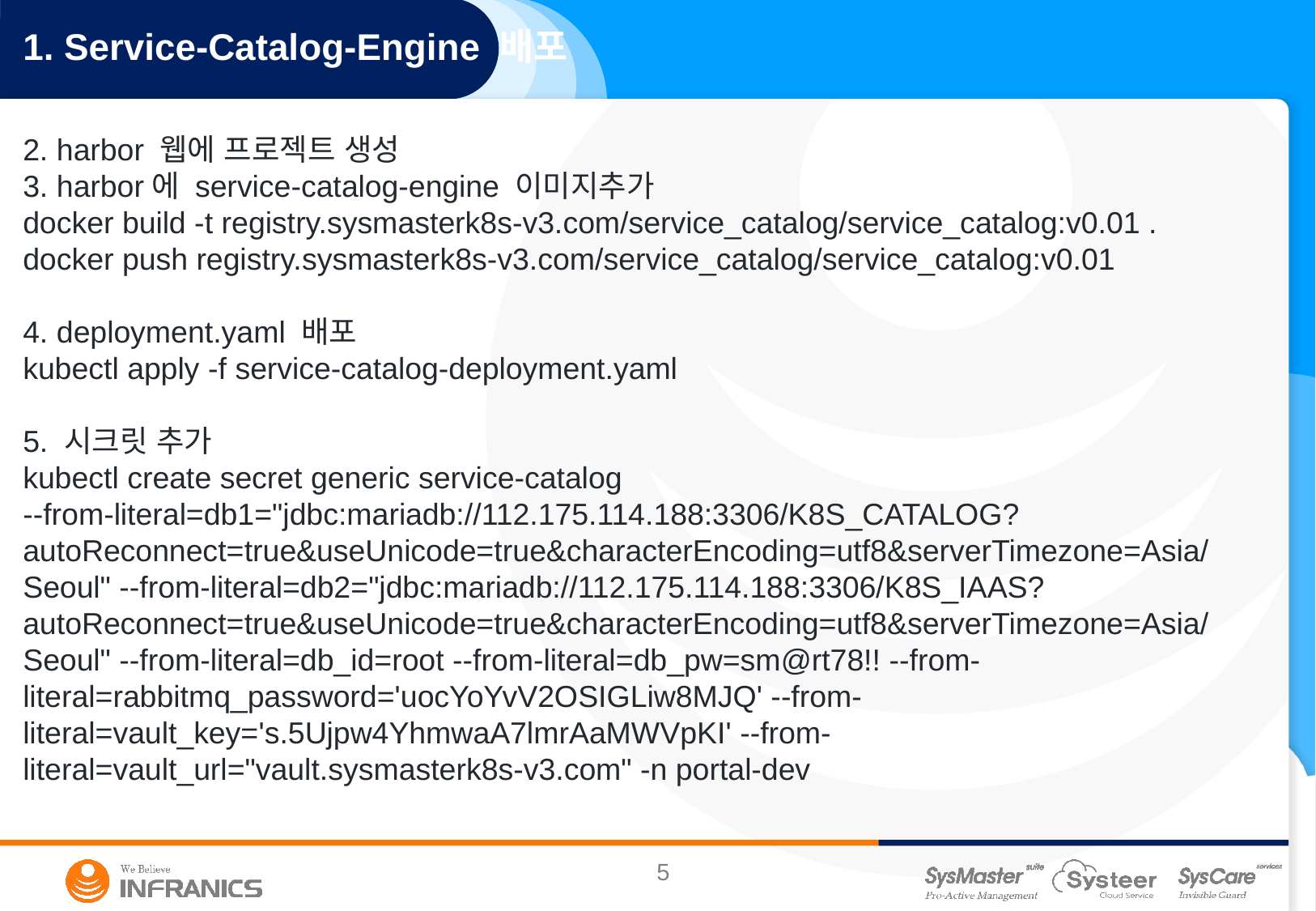

1. Service-Catalog-Engine 배포
2. harbor 웹에 프로젝트 생성
3. harbor에 service-catalog-engine 이미지추가
docker build -t registry.sysmasterk8s-v3.com/service_catalog/service_catalog:v0.01 .
docker push registry.sysmasterk8s-v3.com/service_catalog/service_catalog:v0.01

4. deployment.yaml 배포
kubectl apply -f service-catalog-deployment.yaml

5. 시크릿 추가
kubectl create secret generic service-catalog --from-literal=db1="jdbc:mariadb://112.175.114.188:3306/K8S_CATALOG?autoReconnect=true&useUnicode=true&characterEncoding=utf8&serverTimezone=Asia/Seoul" --from-literal=db2="jdbc:mariadb://112.175.114.188:3306/K8S_IAAS?autoReconnect=true&useUnicode=true&characterEncoding=utf8&serverTimezone=Asia/Seoul" --from-literal=db_id=root --from-literal=db_pw=sm@rt78!! --from-literal=rabbitmq_password='uocYoYvV2OSIGLiw8MJQ' --from-literal=vault_key='s.5Ujpw4YhmwaA7lmrAaMWVpKI' --from-literal=vault_url="vault.sysmasterk8s-v3.com" -n portal-dev